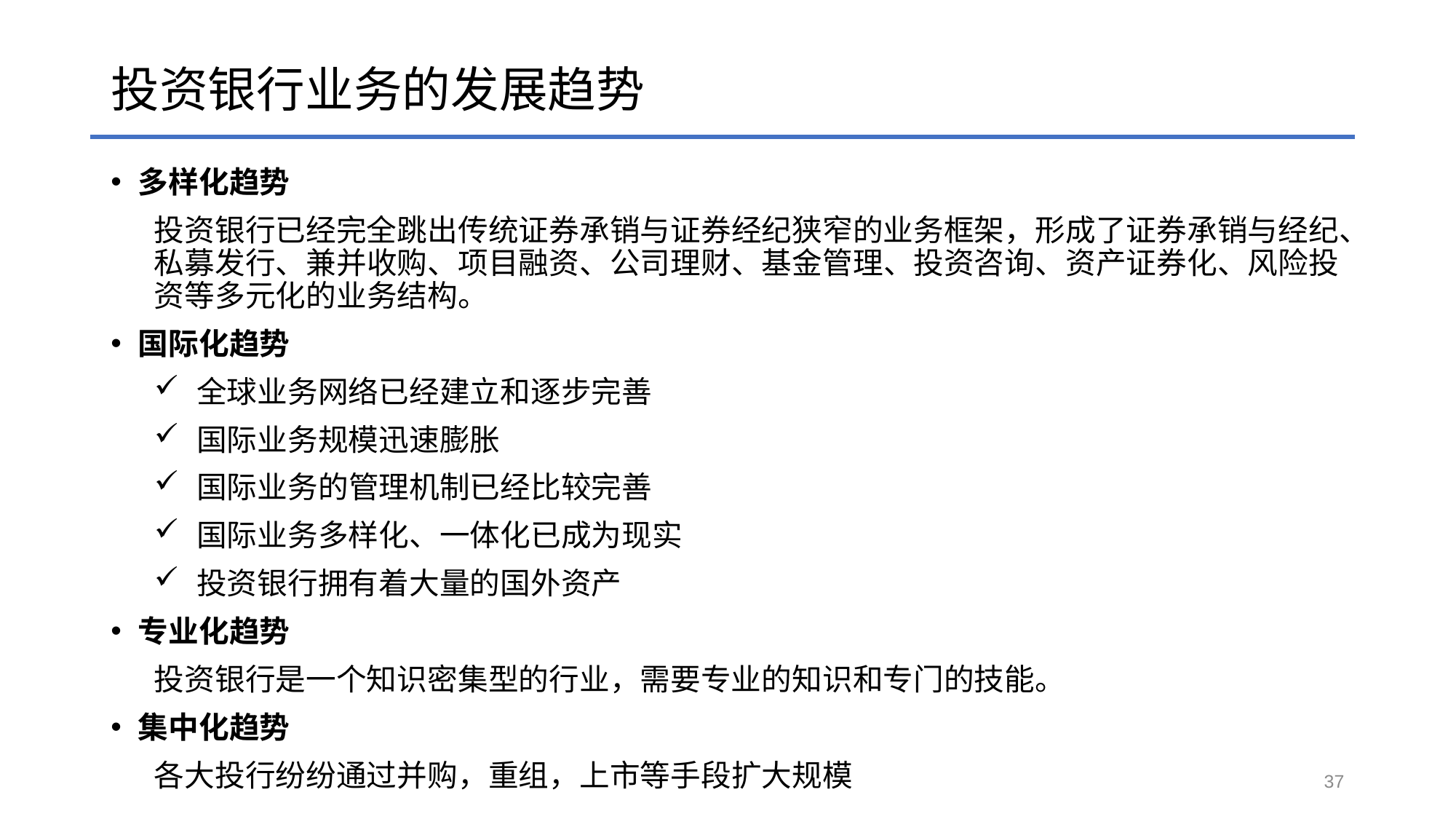

# 投资银行业务的发展趋势
多样化趋势
投资银行已经完全跳出传统证券承销与证券经纪狭窄的业务框架，形成了证券承销与经纪、私募发行、兼并收购、项目融资、公司理财、基金管理、投资咨询、资产证券化、风险投资等多元化的业务结构。
国际化趋势
全球业务网络已经建立和逐步完善
国际业务规模迅速膨胀
国际业务的管理机制已经比较完善
国际业务多样化、一体化已成为现实
投资银行拥有着大量的国外资产
专业化趋势
投资银行是一个知识密集型的行业，需要专业的知识和专门的技能。
集中化趋势
各大投行纷纷通过并购，重组，上市等手段扩大规模
37